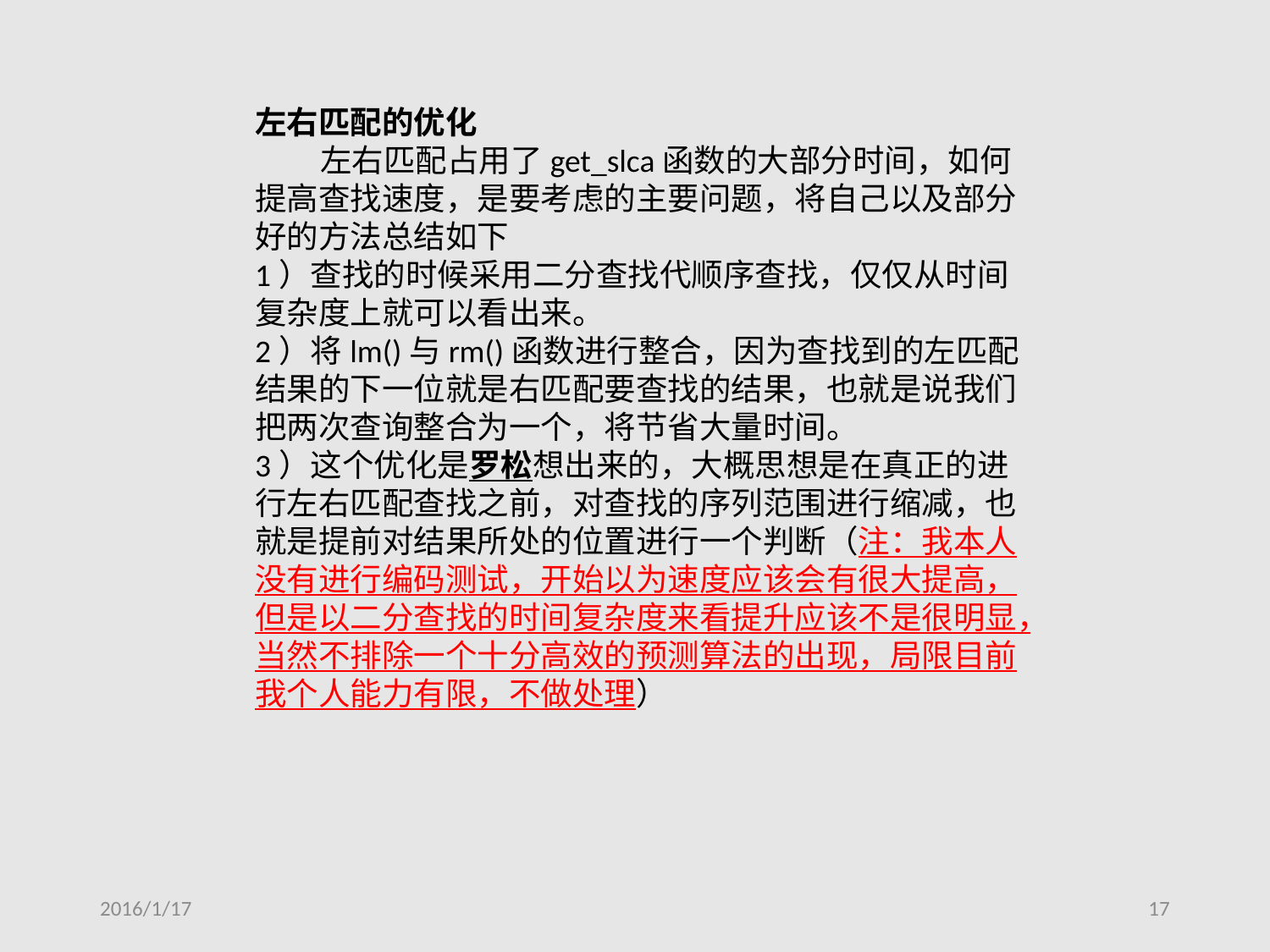

左右匹配的优化
        左右匹配占用了get_slca函数的大部分时间，如何提高查找速度，是要考虑的主要问题，将自己以及部分好的方法总结如下
1）查找的时候采用二分查找代顺序查找，仅仅从时间复杂度上就可以看出来。
2）将lm()与rm()函数进行整合，因为查找到的左匹配结果的下一位就是右匹配要查找的结果，也就是说我们把两次查询整合为一个，将节省大量时间。
3）这个优化是罗松想出来的，大概思想是在真正的进行左右匹配查找之前，对查找的序列范围进行缩减，也就是提前对结果所处的位置进行一个判断（注：我本人没有进行编码测试，开始以为速度应该会有很大提高，但是以二分查找的时间复杂度来看提升应该不是很明显，当然不排除一个十分高效的预测算法的出现，局限目前我个人能力有限，不做处理）

2016/1/17
17